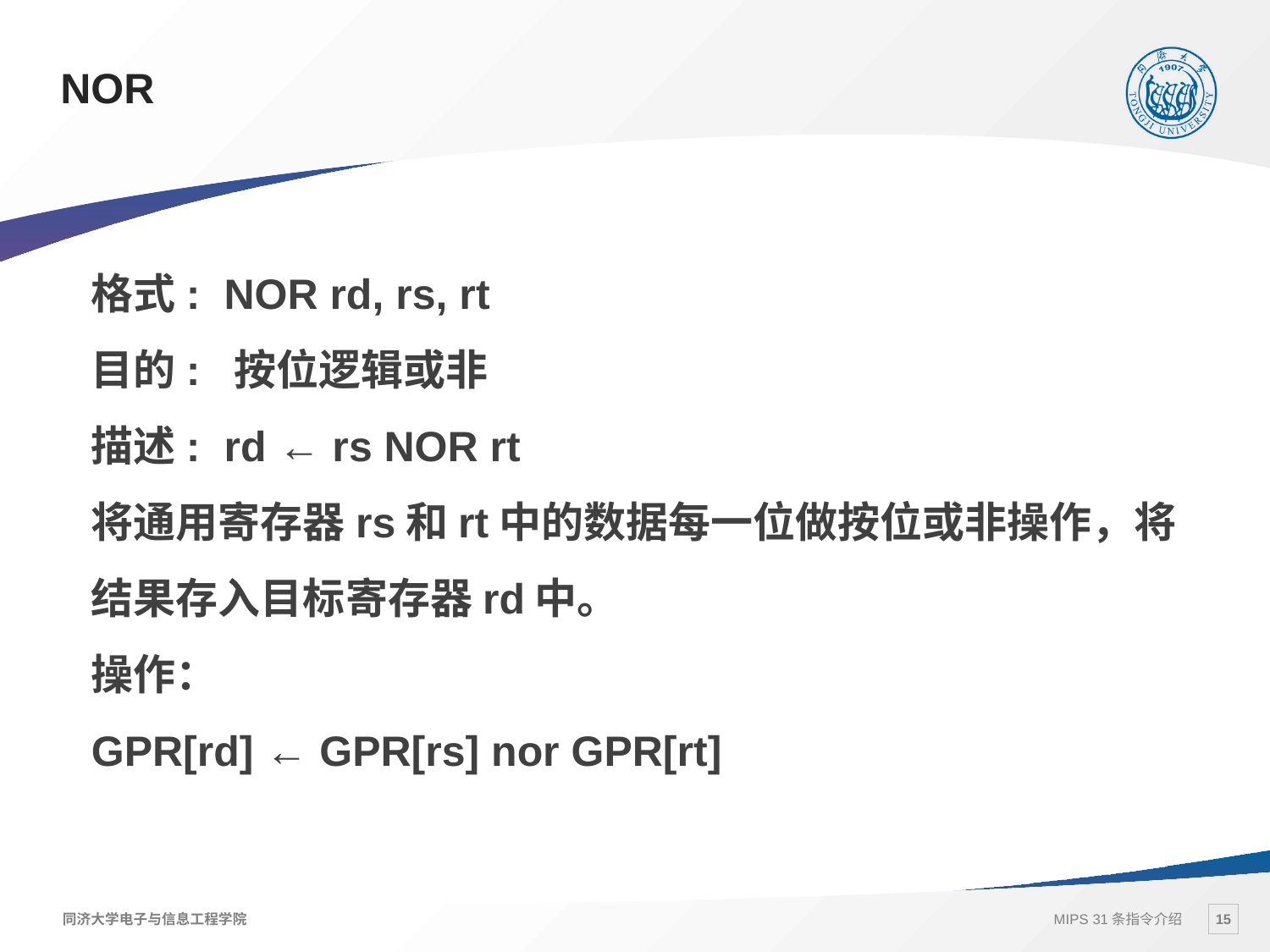

# NOR
格式:  NOR rd, rs, rt
目的:  按位逻辑或非
描述:  rd ← rs NOR rt
将通用寄存器rs和rt中的数据每一位做按位或非操作，将结果存入目标寄存器rd中。
操作：
GPR[rd] ← GPR[rs] nor GPR[rt]